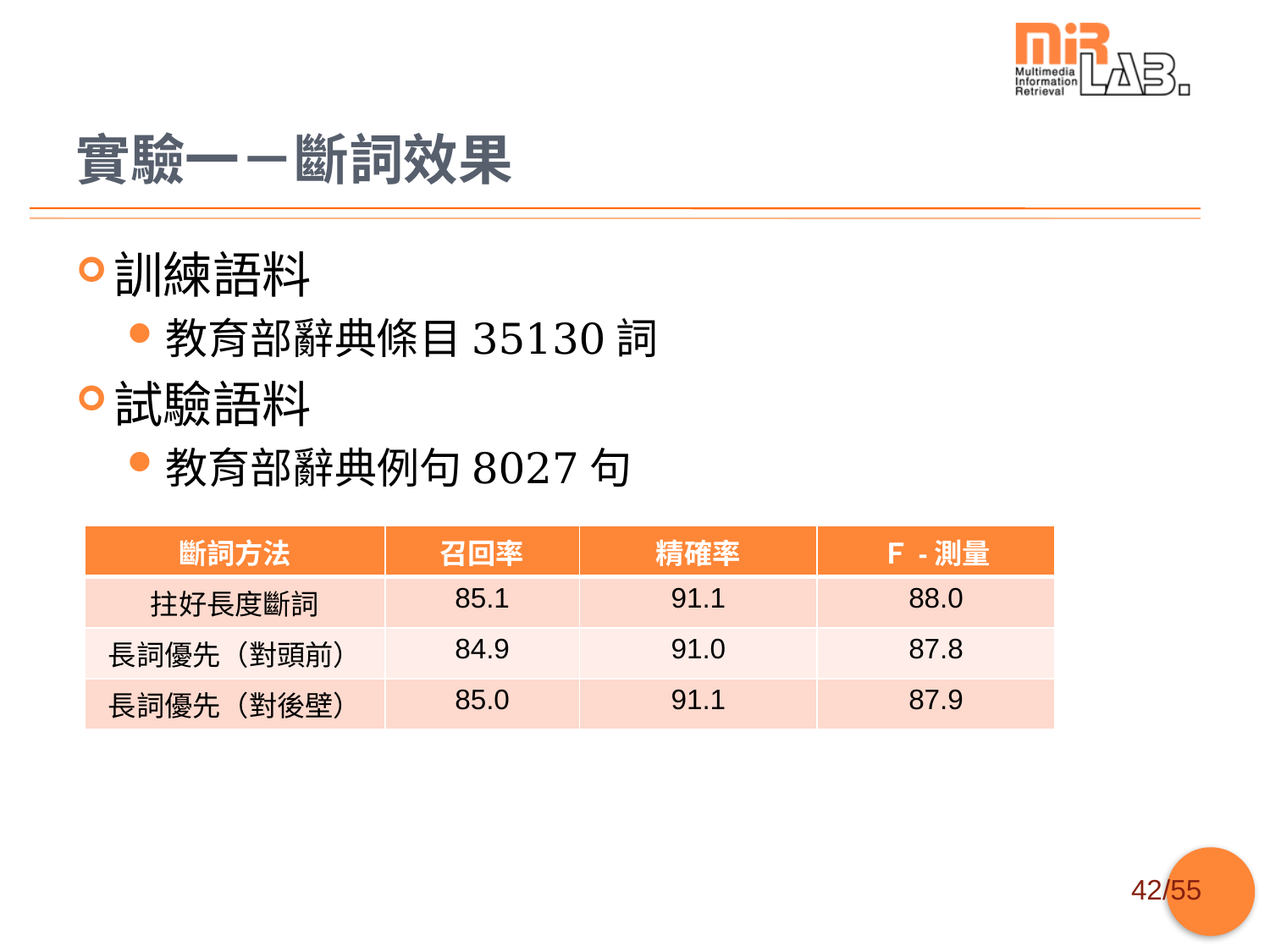

# 實驗一－斷詞效果
訓練語料
教育部辭典條目35130詞
試驗語料
教育部辭典例句8027句

| 斷詞方法 | 召回率 | 精確率 | Ｆ-測量 |
| --- | --- | --- | --- |
| 拄好長度斷詞 | 85.1 | 91.1 | 88.0 |
| 長詞優先（對頭前） | 84.9 | 91.0 | 87.8 |
| 長詞優先（對後壁） | 85.0 | 91.1 | 87.9 |